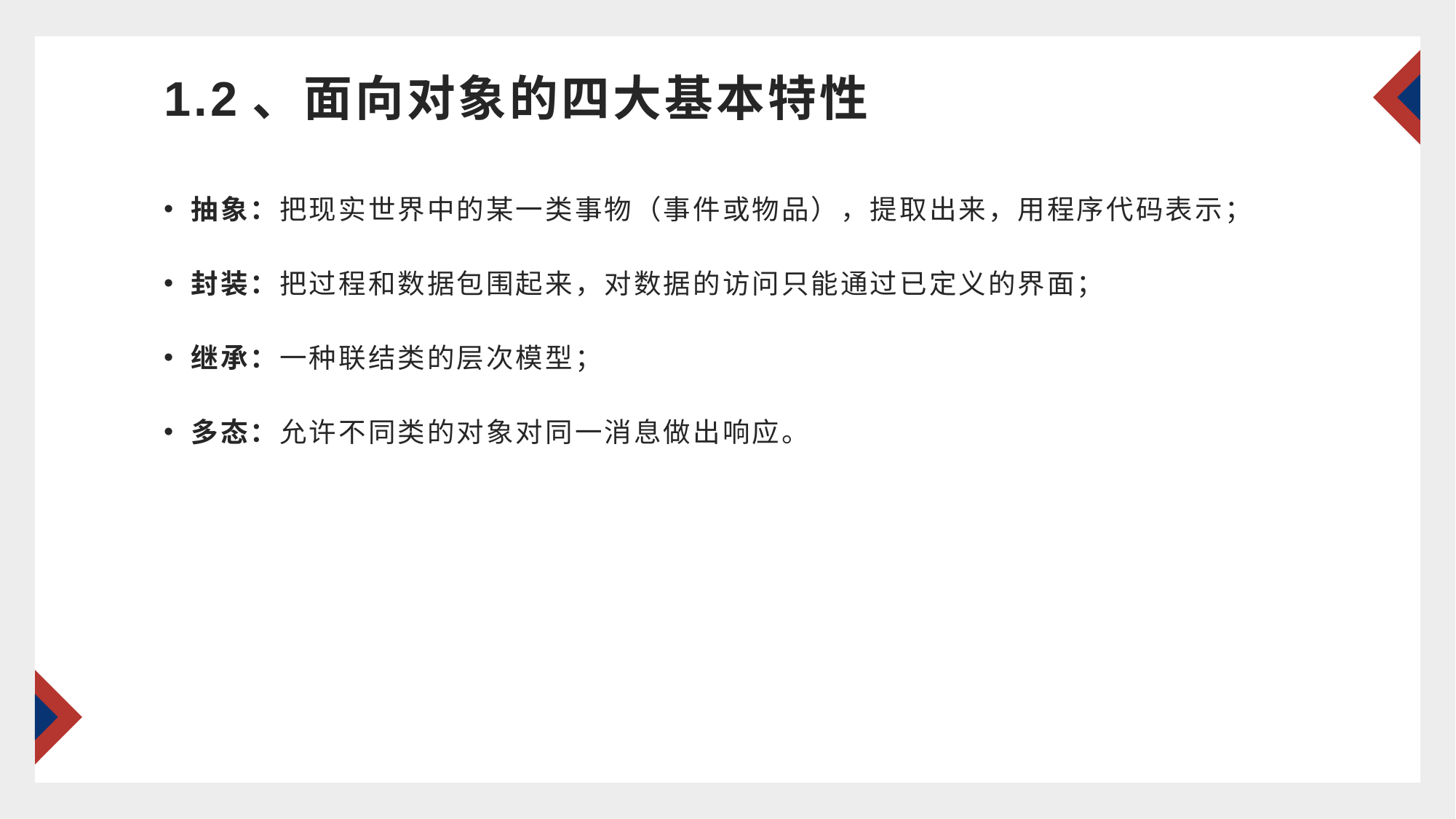

# 1.2、面向对象的四大基本特性
抽象：把现实世界中的某一类事物（事件或物品），提取出来，用程序代码表示；
封装：把过程和数据包围起来，对数据的访问只能通过已定义的界面；
继承：一种联结类的层次模型；
多态：允许不同类的对象对同一消息做出响应。